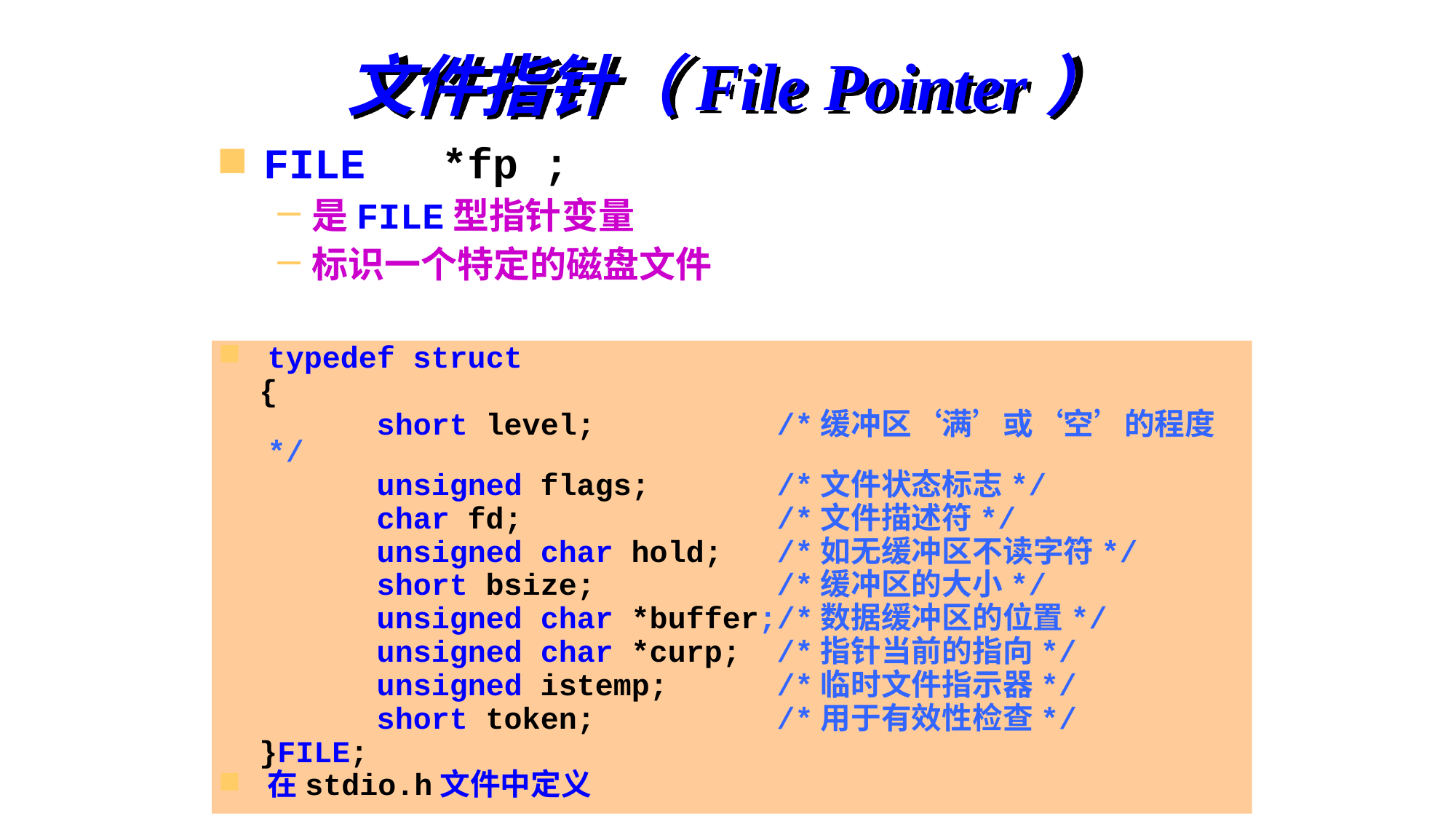

# 文件指针（File Pointer）
FILE   *fp ;
是FILE型指针变量
标识一个特定的磁盘文件
typedef struct
  {
  		short level;          /*缓冲区‘满’或‘空’的程度*/
  		unsigned flags;       /*文件状态标志*/
  		char fd;              /*文件描述符*/
  		unsigned char hold;   /*如无缓冲区不读字符*/
  		short bsize;          /*缓冲区的大小*/
  		unsigned char *buffer;/*数据缓冲区的位置*/
  		unsigned char *curp;  /*指针当前的指向*/
  		unsigned istemp;      /*临时文件指示器*/
  		short token;          /*用于有效性检查*/
  }FILE;
在stdio.h文件中定义